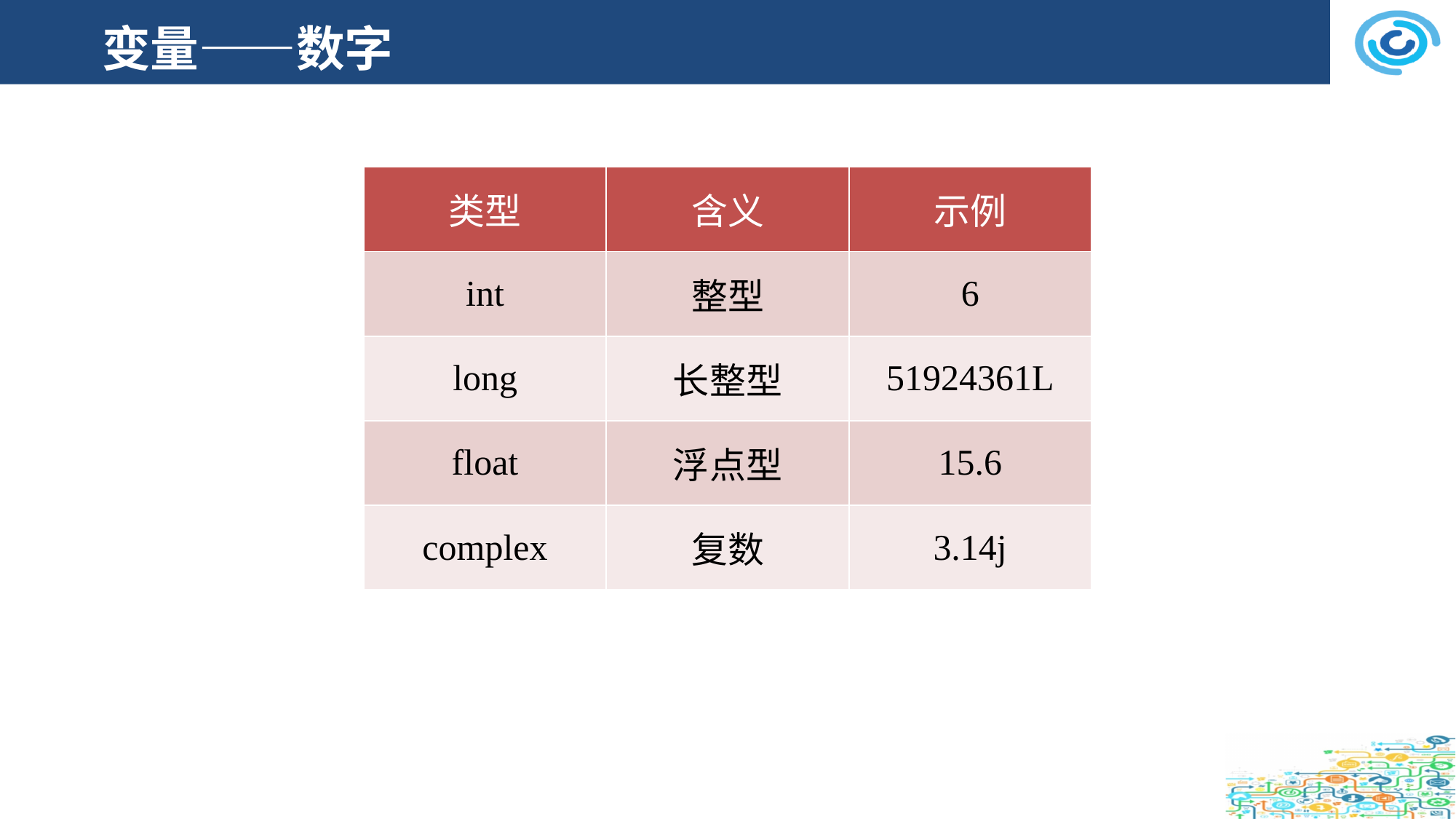

# 变量——数字
| 类型 | 含义 | 示例 |
| --- | --- | --- |
| int | 整型 | 6 |
| long | 长整型 | 51924361L |
| float | 浮点型 | 15.6 |
| complex | 复数 | 3.14j |